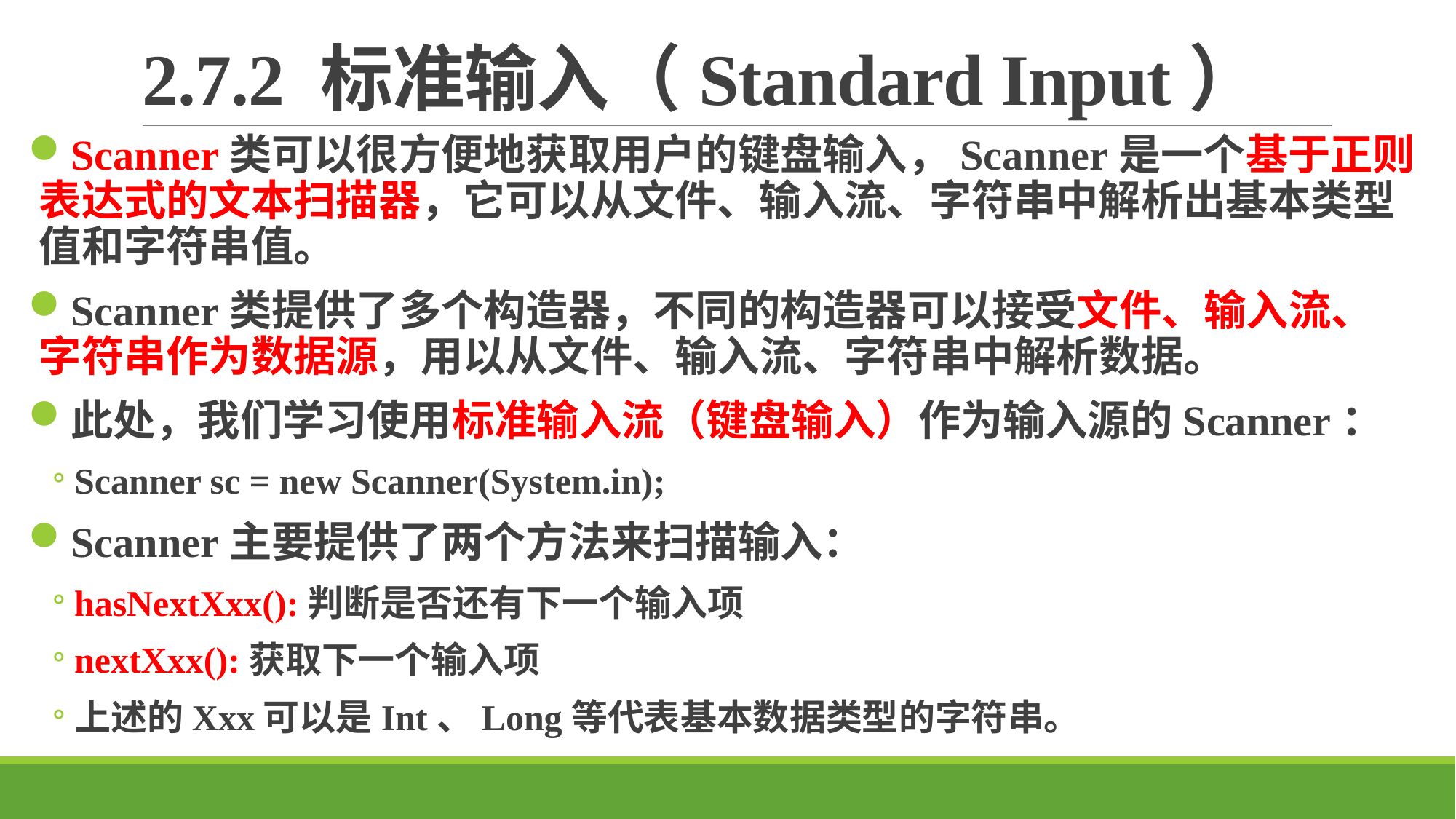

# 2.7.2 标准输入（Standard Input）
Scanner类可以很方便地获取用户的键盘输入，Scanner是一个基于正则表达式的文本扫描器，它可以从文件、输入流、字符串中解析出基本类型值和字符串值。
Scanner类提供了多个构造器，不同的构造器可以接受文件、输入流、字符串作为数据源，用以从文件、输入流、字符串中解析数据。
此处，我们学习使用标准输入流（键盘输入）作为输入源的Scanner：
Scanner sc = new Scanner(System.in);
Scanner主要提供了两个方法来扫描输入：
hasNextXxx():判断是否还有下一个输入项
nextXxx():获取下一个输入项
上述的Xxx可以是Int、Long等代表基本数据类型的字符串。